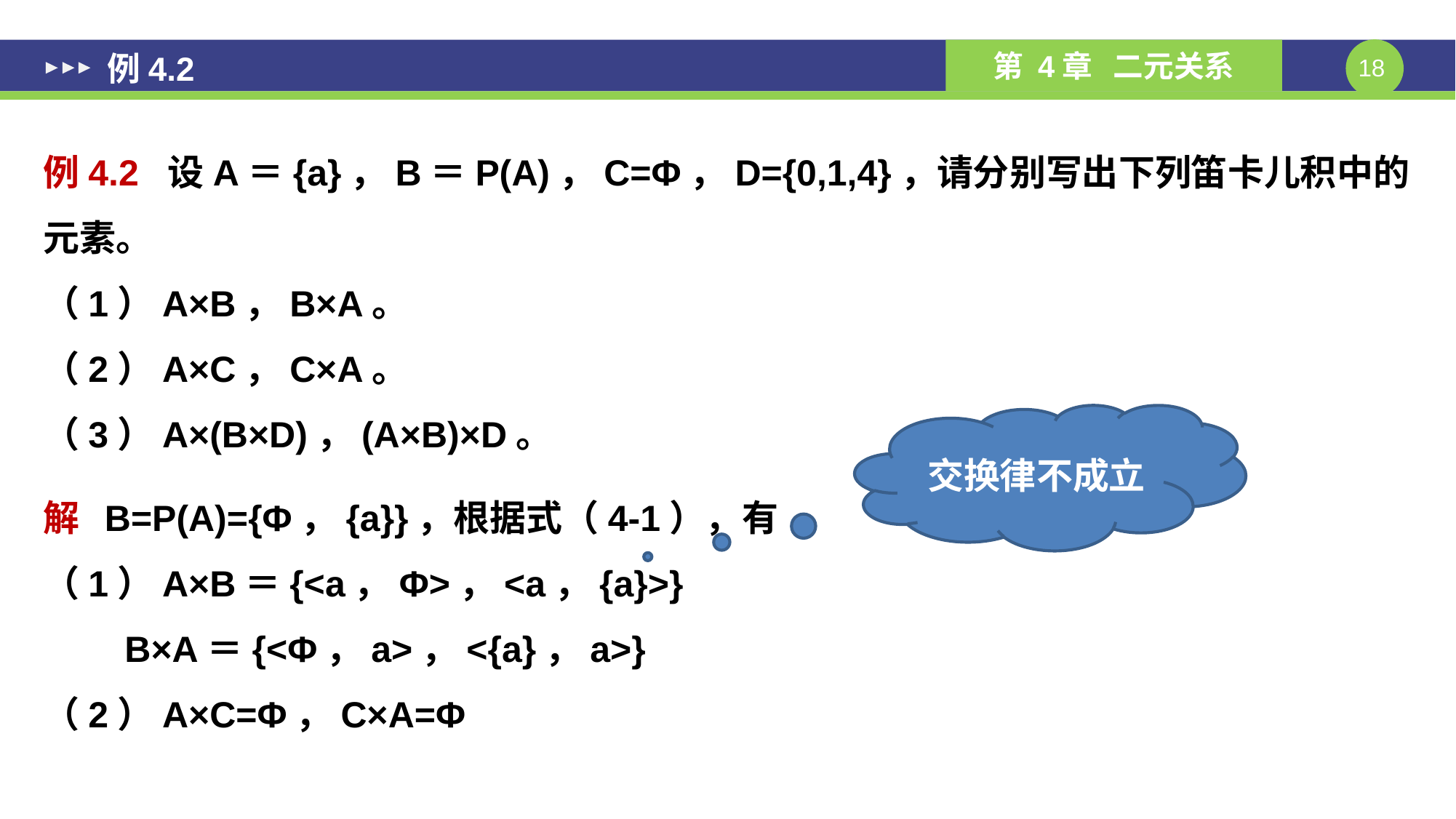

# 例4.2
例4.2  设A＝{a}，B＝P(A)，C=Φ，D={0,1,4}，请分别写出下列笛卡儿积中的元素。
（1）A×B，B×A。
（2）A×C，C×A。
（3）A×(B×D)，(A×B)×D。
解  B=P(A)={Φ，{a}}，根据式（4-1），有
（1）A×B＝{<a，Φ>，<a，{a}>}
        B×A＝{<Φ，a>，<{a}，a>}
（2）A×C=Φ，C×A=Φ
交换律不成立